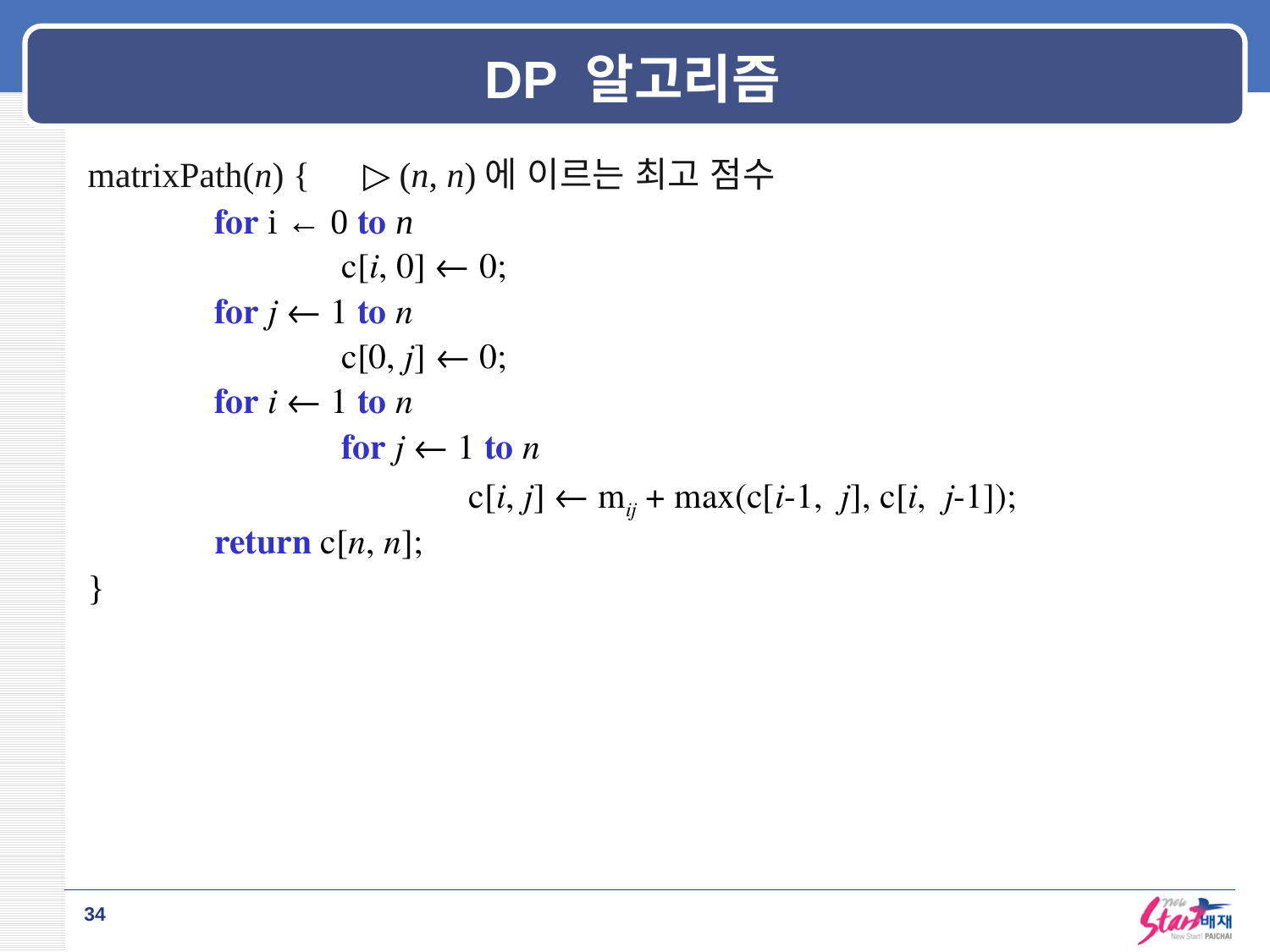

# DP 알고리즘
matrixPath(n) {      ▷ (n, n)에 이르는 최고 점수
	for i ← 0 to n
		c[i, 0] ← 0;
	for j ← 1 to n
		c[0, j] ← 0;
	for i ← 1 to n
		for j ← 1 to n
			c[i, j] ← mij + max(c[i-1,  j], c[i,  j-1]);
	return c[n, n];
}

34